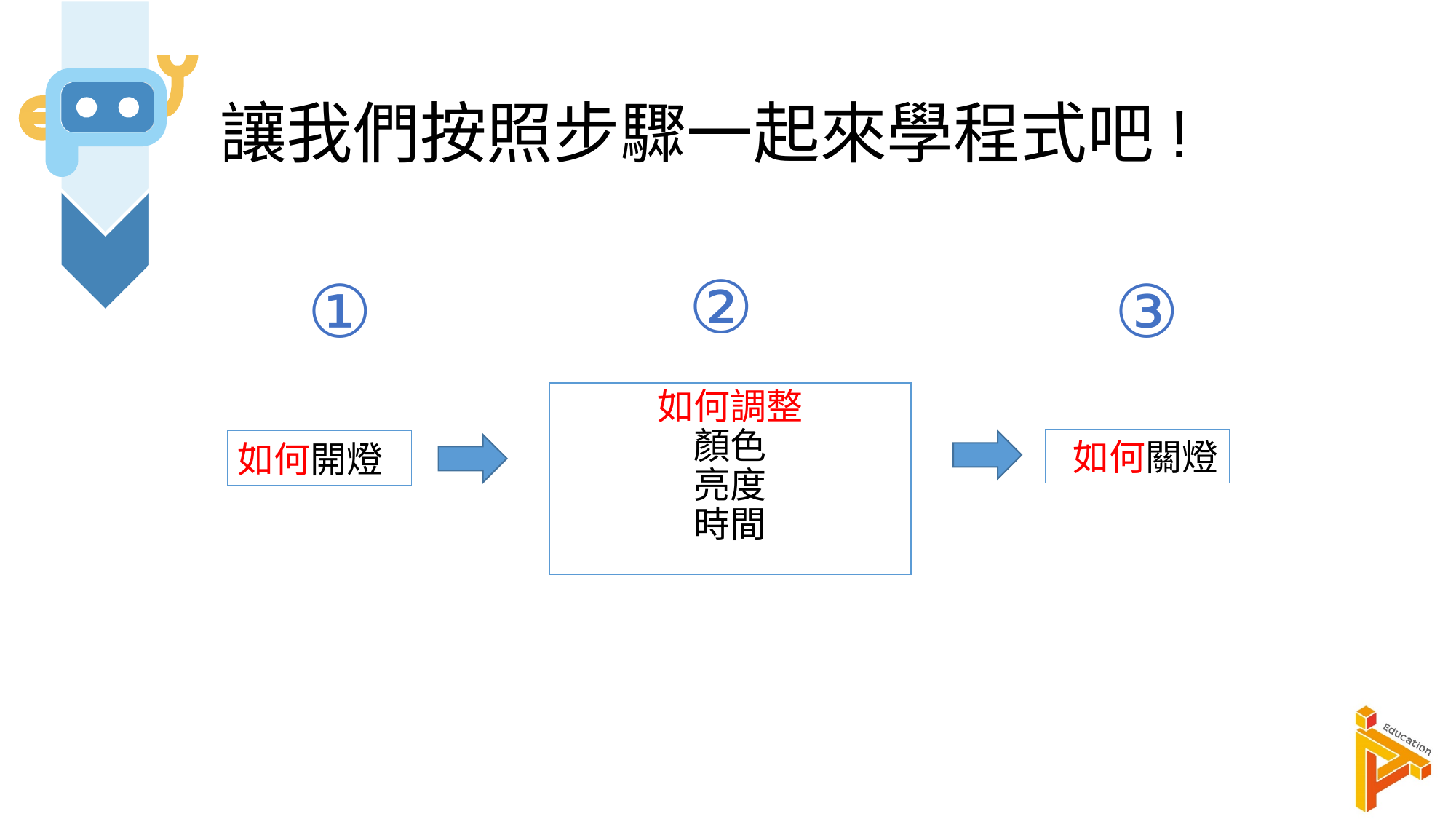

讓我們按照步驟一起來學程式吧!
②
①
③
如何調整
顏色
亮度
時間

 如何關燈
如何開燈